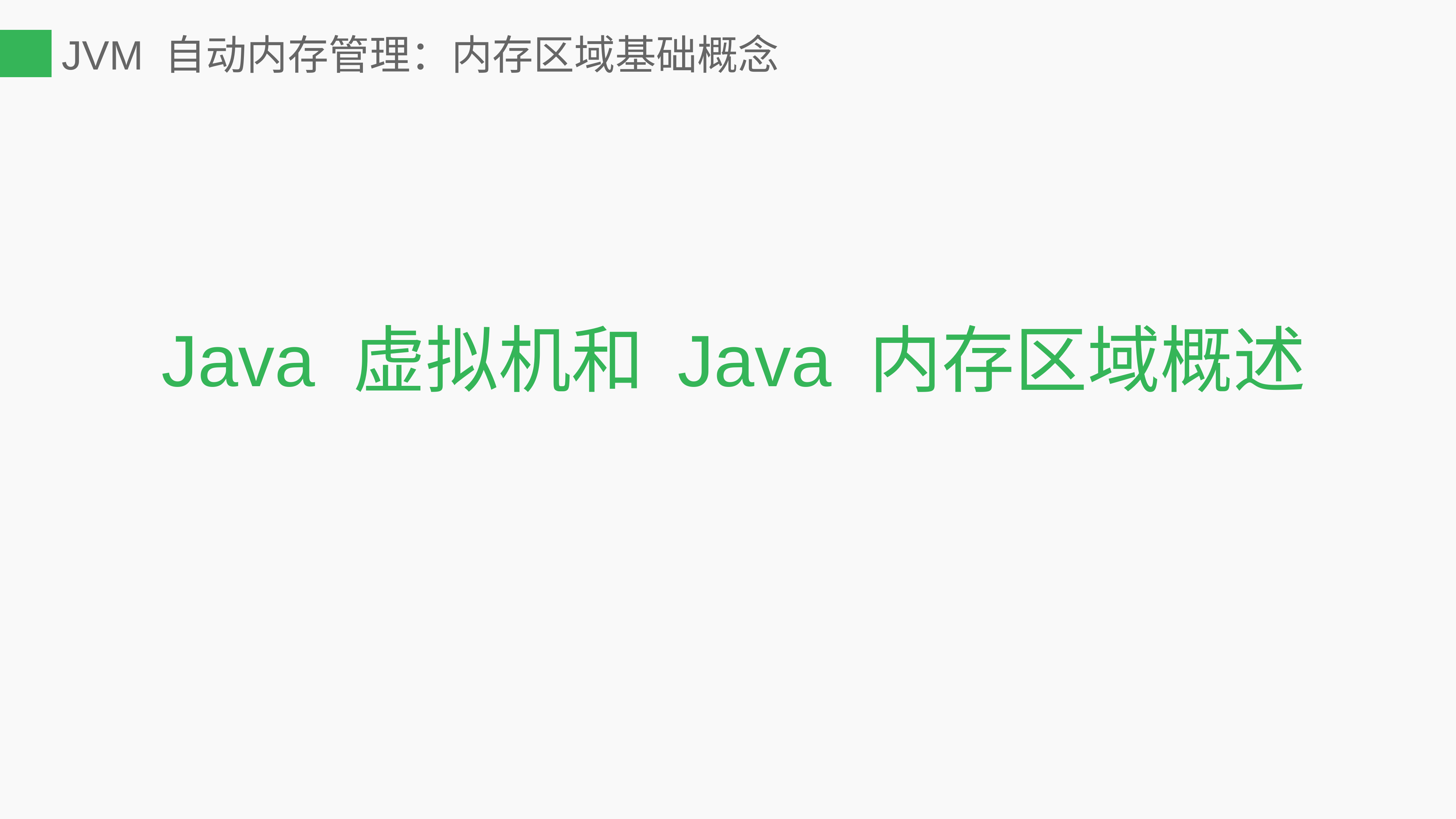

# JVM 自动内存管理：内存区域基础概念
Java 虚拟机和 Java 内存区域概述